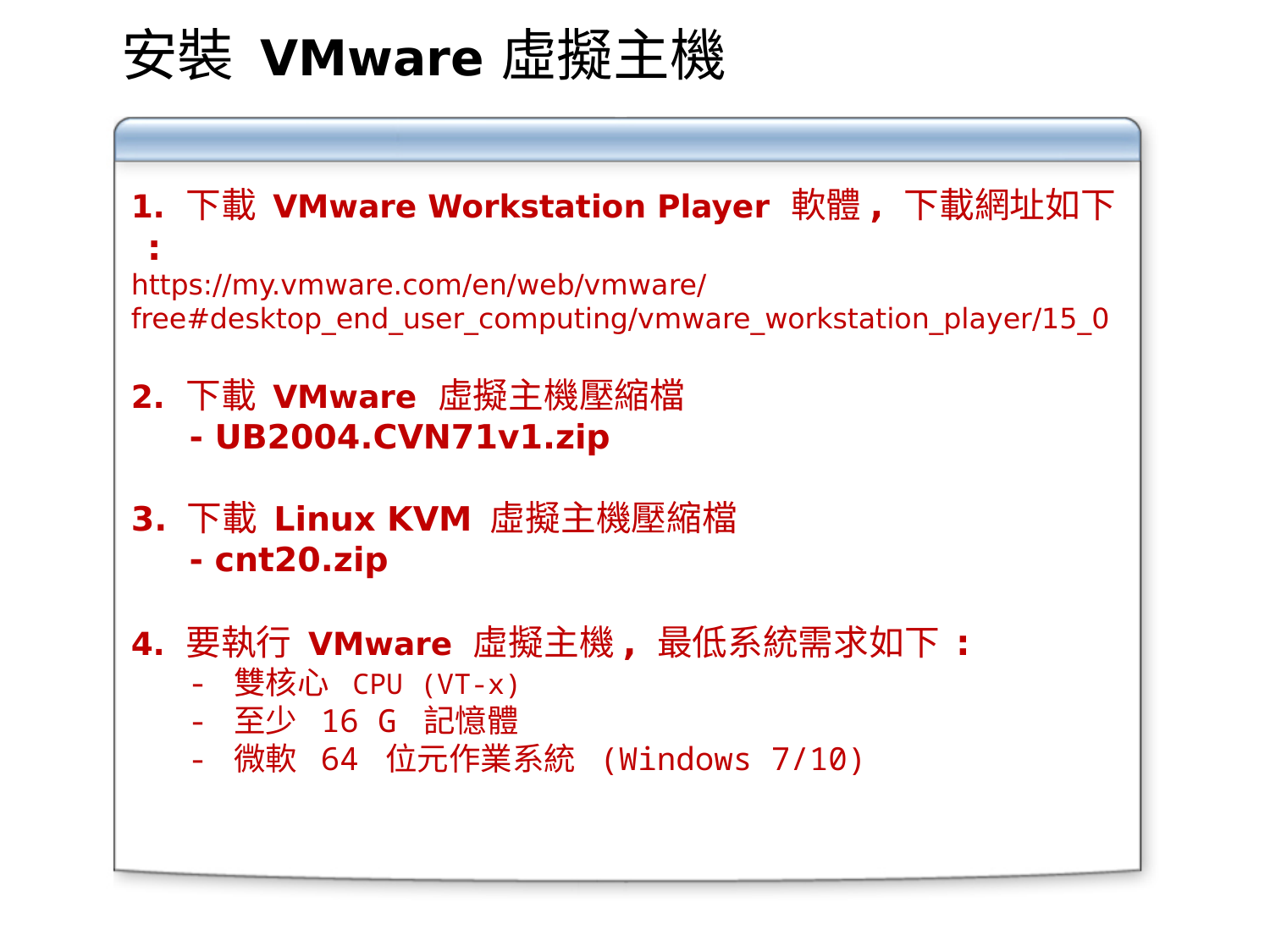

# 安裝 VMware 虛擬主機
1. 下載 VMware Workstation Player 軟體, 下載網址如下 :
https://my.vmware.com/en/web/vmware/free#desktop_end_user_computing/vmware_workstation_player/15_0

2. 下載 VMware 虛擬主機壓縮檔
     - UB2004.CVN71v1.zip

3. 下載 Linux KVM 虛擬主機壓縮檔
     - cnt20.zip

4. 要執行 VMware 虛擬主機, 最低系統需求如下 :
   - 雙核心 CPU (VT-x)
   - 至少 16 G 記憶體
   - 微軟 64 位元作業系統 (Windows 7/10)